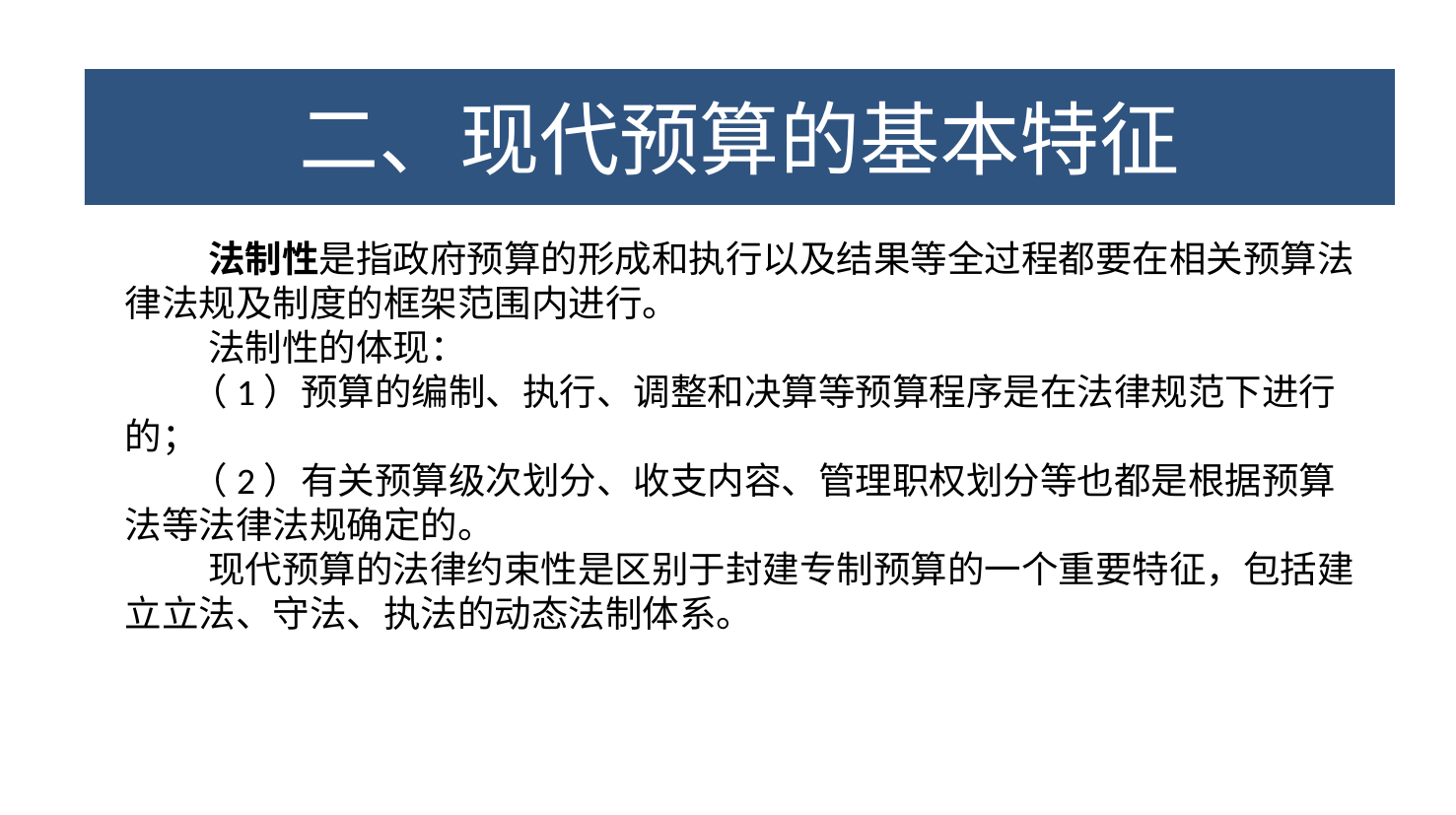

（一）法制性
二、现代预算的基本特征

 法制性是指政府预算的形成和执行以及结果等全过程都要在相关预算法律法规及制度的框架范围内进行。
 法制性的体现：
（1）预算的编制、执行、调整和决算等预算程序是在法律规范下进行的；
（2）有关预算级次划分、收支内容、管理职权划分等也都是根据预算法等法律法规确定的。
 现代预算的法律约束性是区别于封建专制预算的一个重要特征，包括建立立法、守法、执法的动态法制体系。